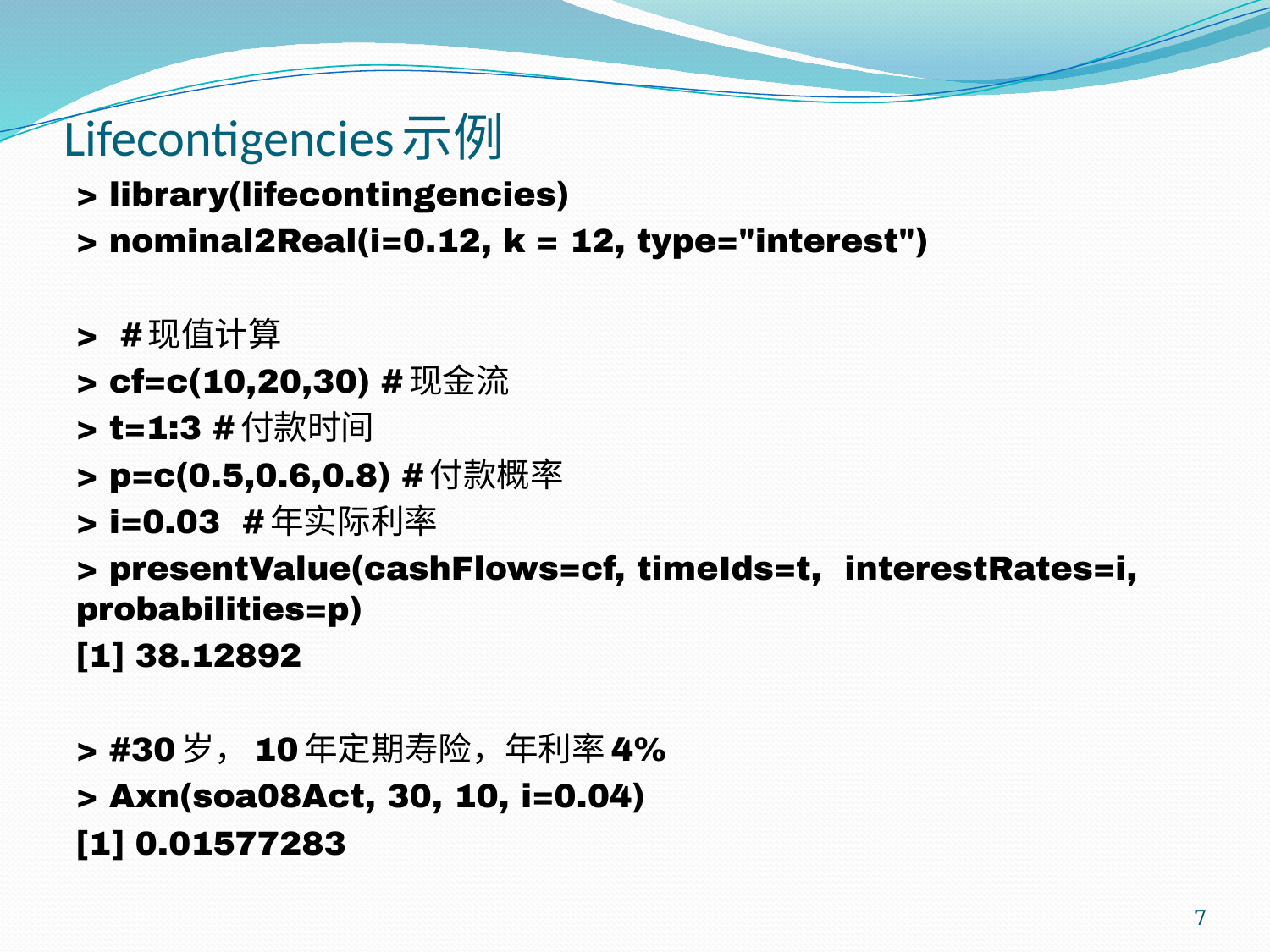

# Lifecontigencies示例
> library(lifecontingencies)
> nominal2Real(i=0.12, k = 12, type="interest")

>  #现值计算
> cf=c(10,20,30) #现金流
> t=1:3 #付款时间
> p=c(0.5,0.6,0.8) #付款概率
> i=0.03  #年实际利率
> presentValue(cashFlows=cf, timeIds=t,  interestRates=i, probabilities=p)
[1] 38.12892

> #30岁，10年定期寿险，年利率4%
> Axn(soa08Act, 30, 10, i=0.04)
[1] 0.01577283
7